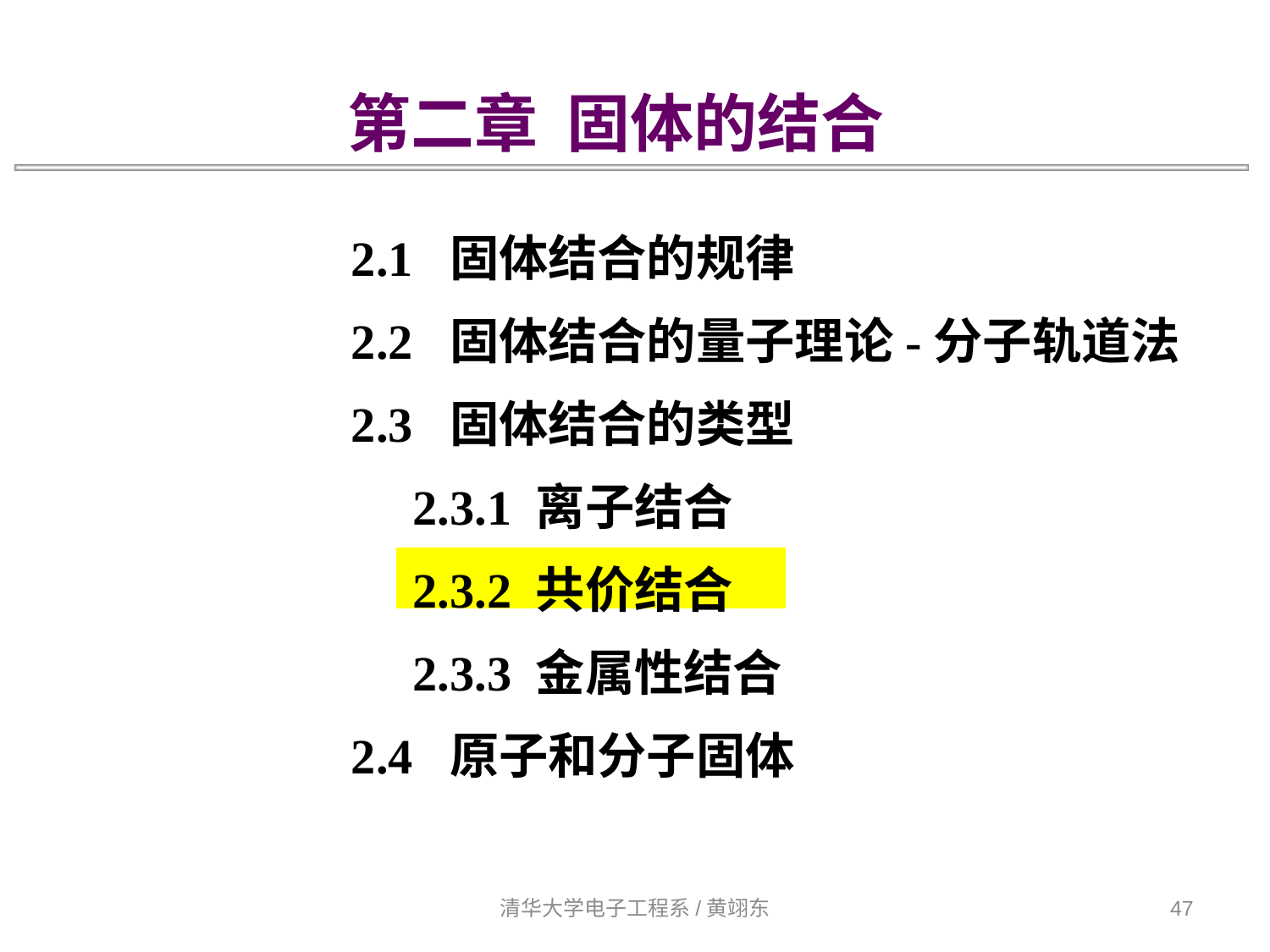

第二章  固体的结合

2.1  固体结合的规律
2.2  固体结合的量子理论-分子轨道法
2.3  固体结合的类型
     2.3.1 离子结合
     2.3.2 共价结合
     2.3.3 金属性结合
2.4  原子和分子固体

清华大学电子工程系/黄翊东
47